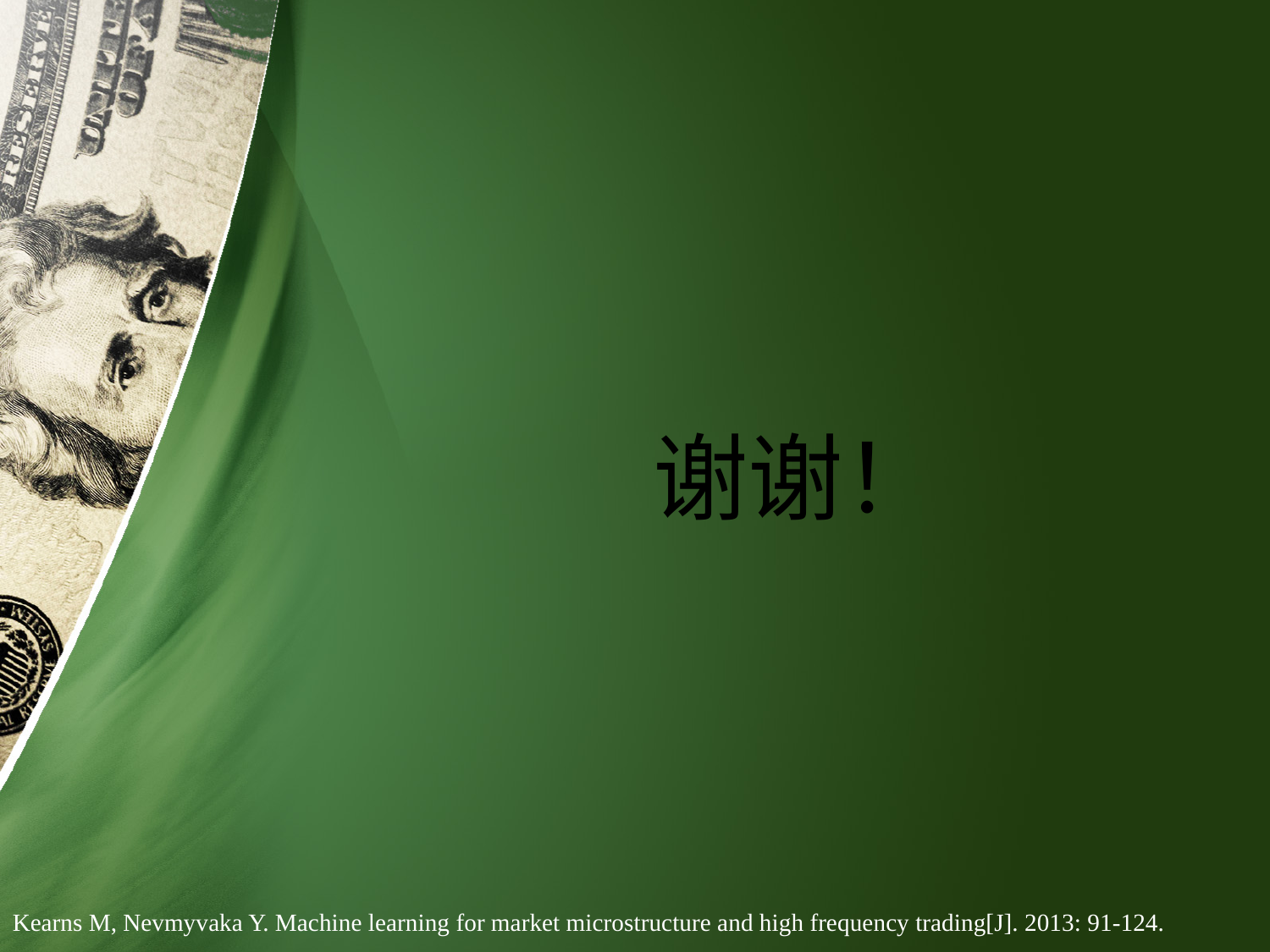

谢谢！
Kearns M, Nevmyvaka Y. Machine learning for market microstructure and high frequency trading[J]. 2013: 91-124.